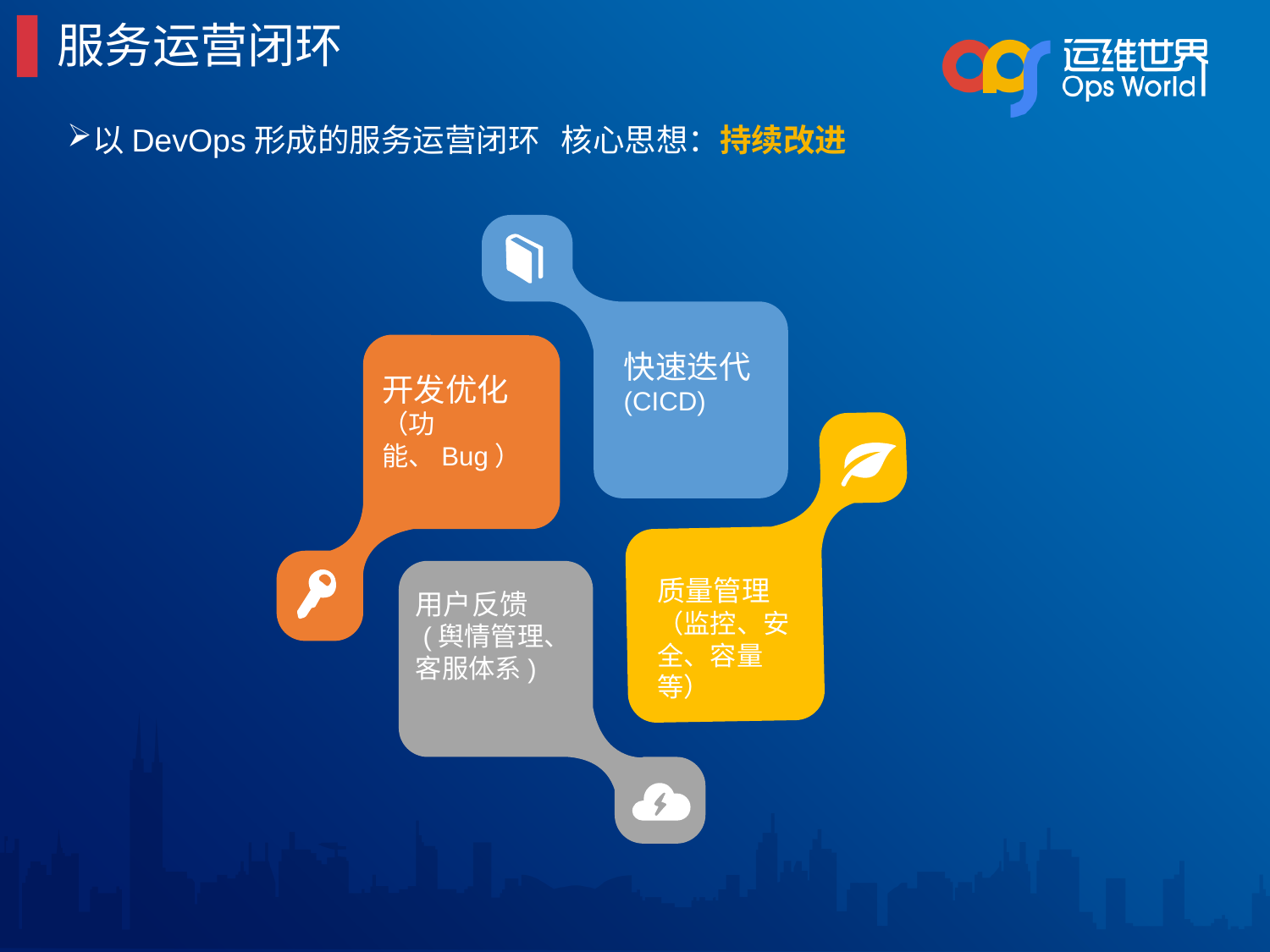

服务运营闭环

以DevOps形成的服务运营闭环   核心思想：持续改进

快速迭代(CICD)

开发优化
（功能、Bug）

质量管理
（监控、安全、容量等）

用户反馈
 (舆情管理、
客服体系)